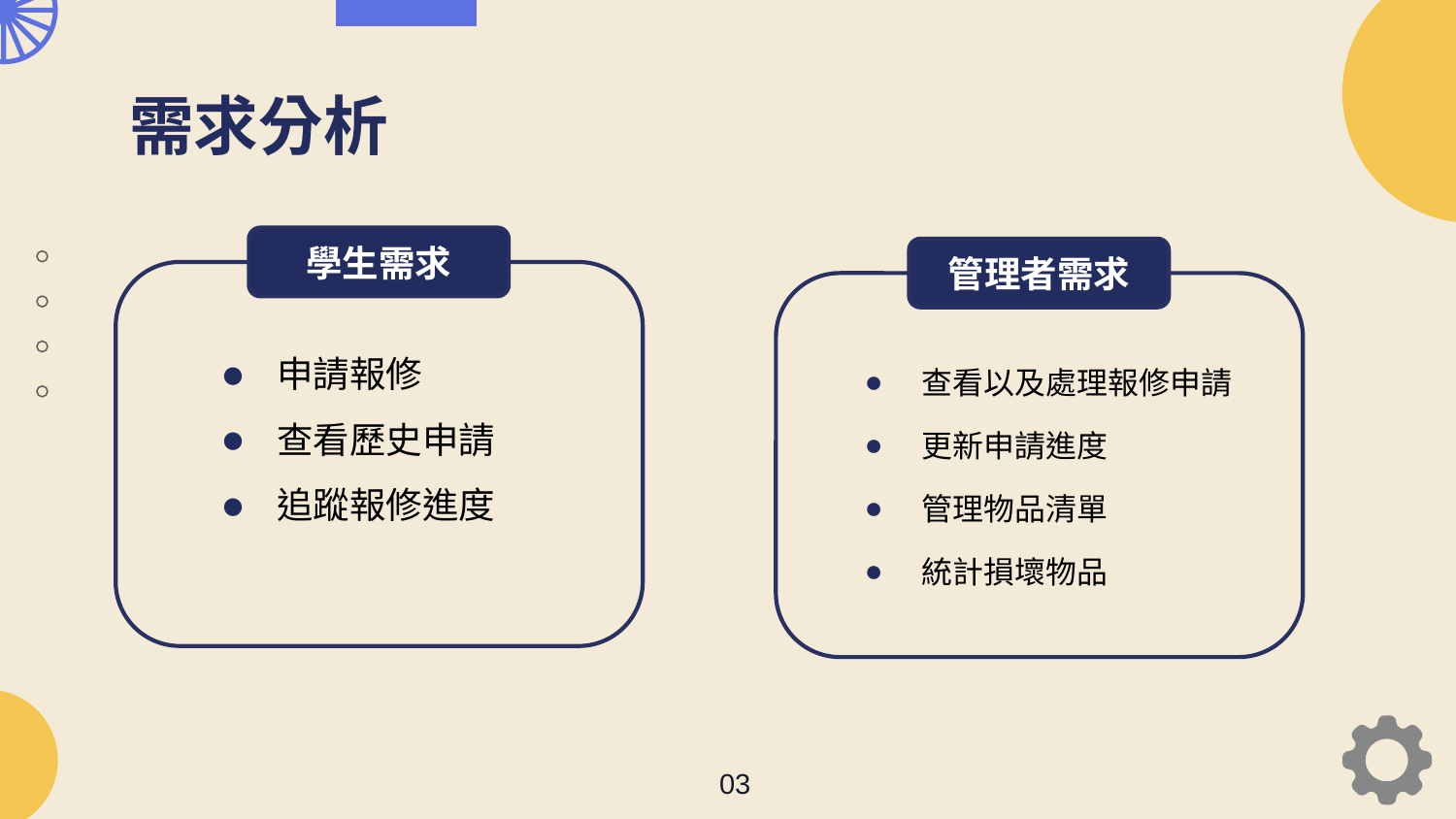

# 需求分析
學生需求
管理者需求

申請報修
查看歷史申請
追蹤報修進度

查看以及處理報修申請
更新申請進度
管理物品清單
統計損壞物品

03